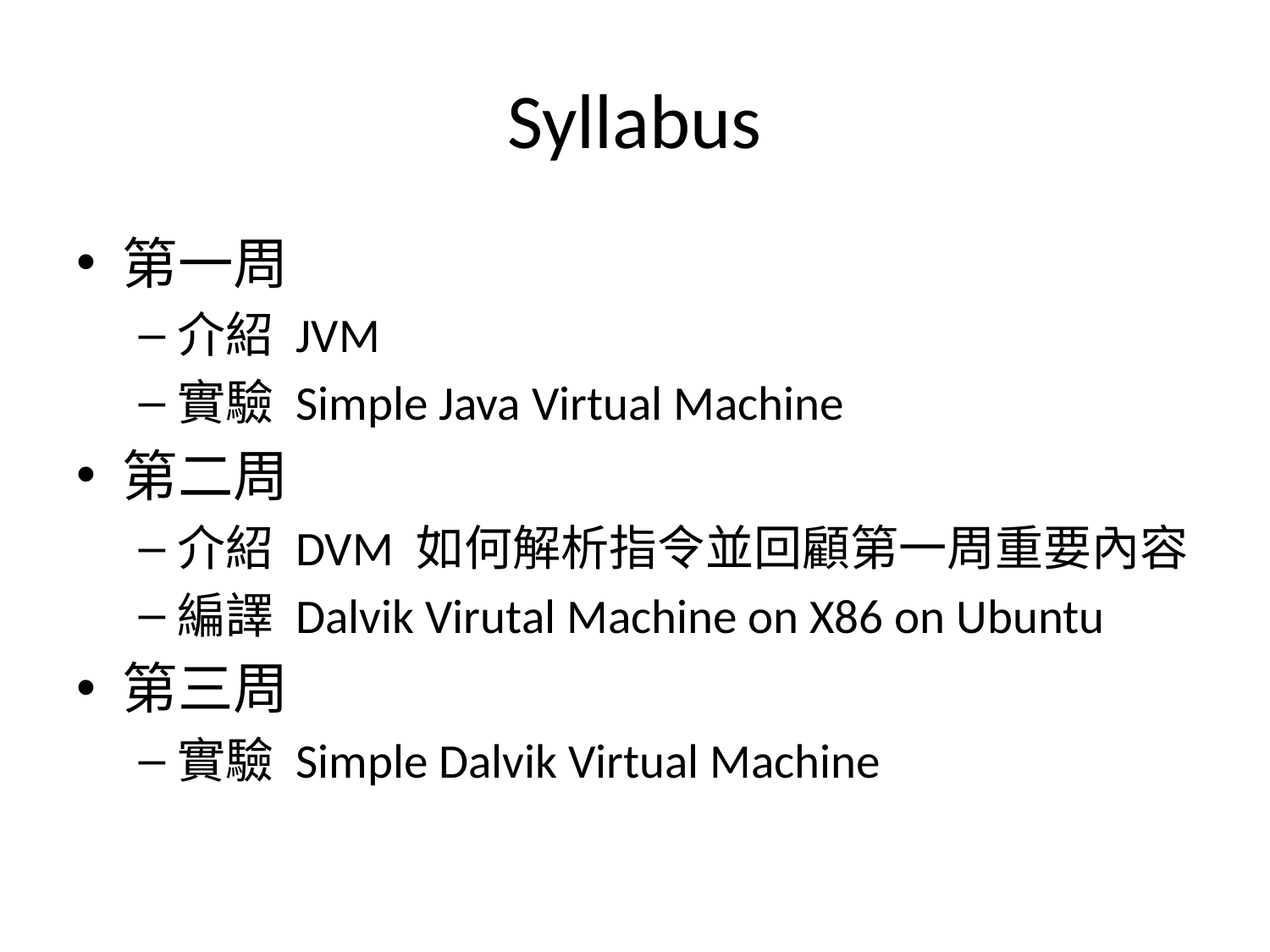

# Syllabus
第一周
介紹 JVM
實驗 Simple Java Virtual Machine
第二周
介紹 DVM 如何解析指令並回顧第一周重要內容
編譯 Dalvik Virutal Machine on X86 on Ubuntu
第三周
實驗 Simple Dalvik Virtual Machine